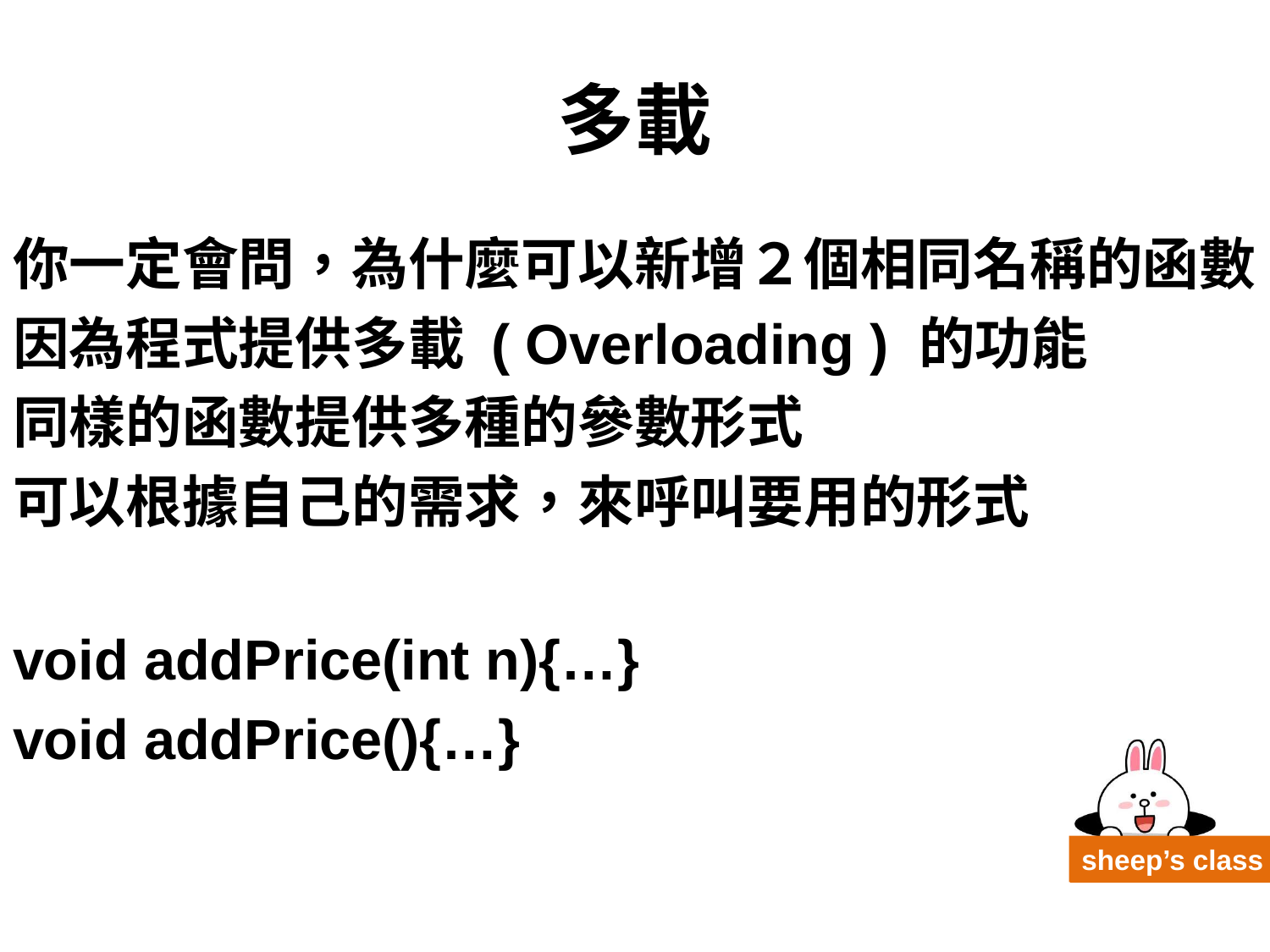

# 多載
你一定會問，為什麼可以新增２個相同名稱的函數
因為程式提供多載 ( Overloading ) 的功能
同樣的函數提供多種的參數形式
可以根據自己的需求，來呼叫要用的形式

void addPrice(int n){…}
void addPrice(){…}